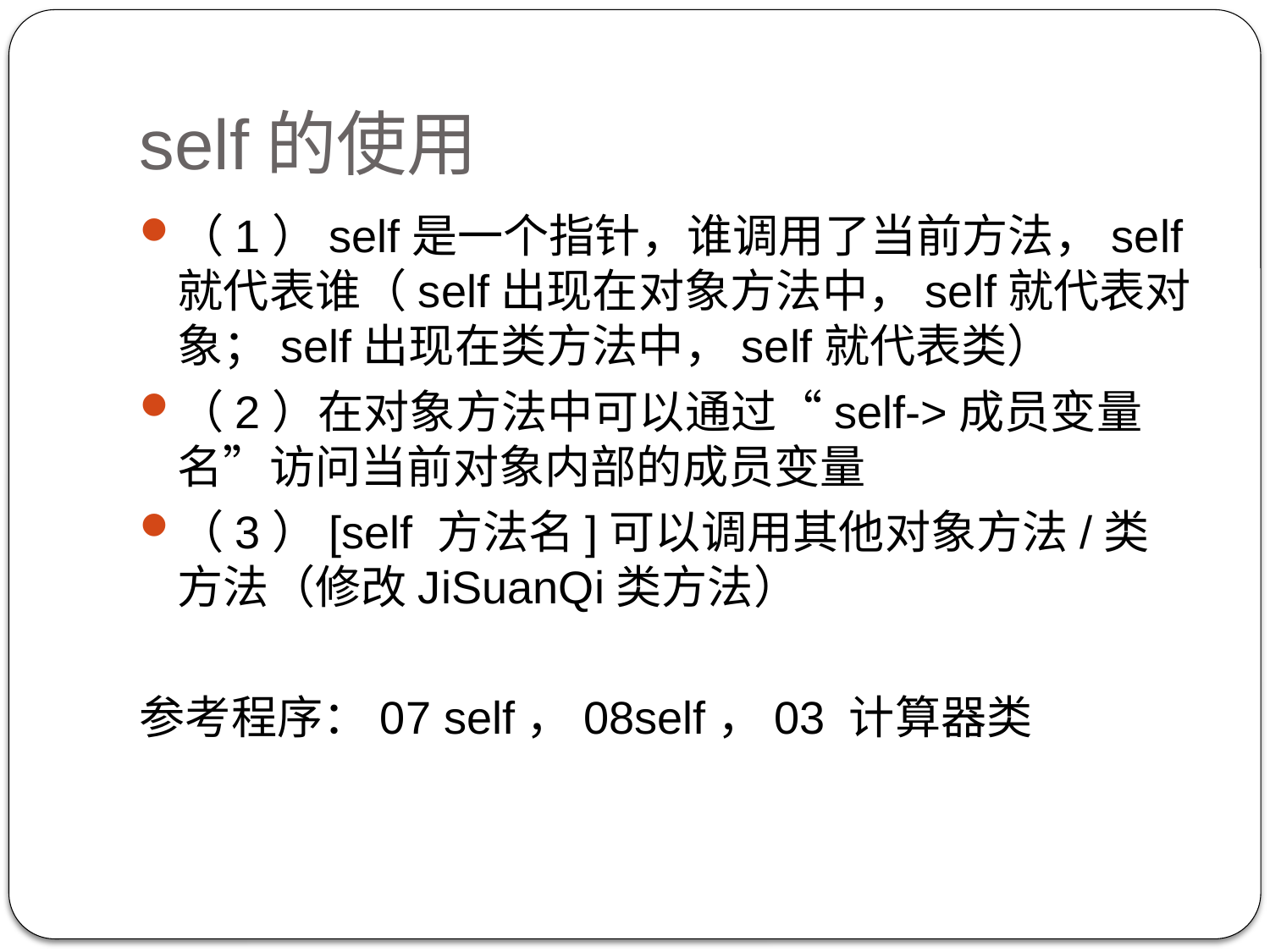

# self的使用
（1）self是一个指针，谁调用了当前方法，self就代表谁（self出现在对象方法中，self就代表对象；self出现在类方法中，self就代表类）
（2）在对象方法中可以通过“self->成员变量名”访问当前对象内部的成员变量
（3）[self 方法名]可以调用其他对象方法/类方法（修改JiSuanQi类方法）

参考程序：07 self，08self，03 计算器类